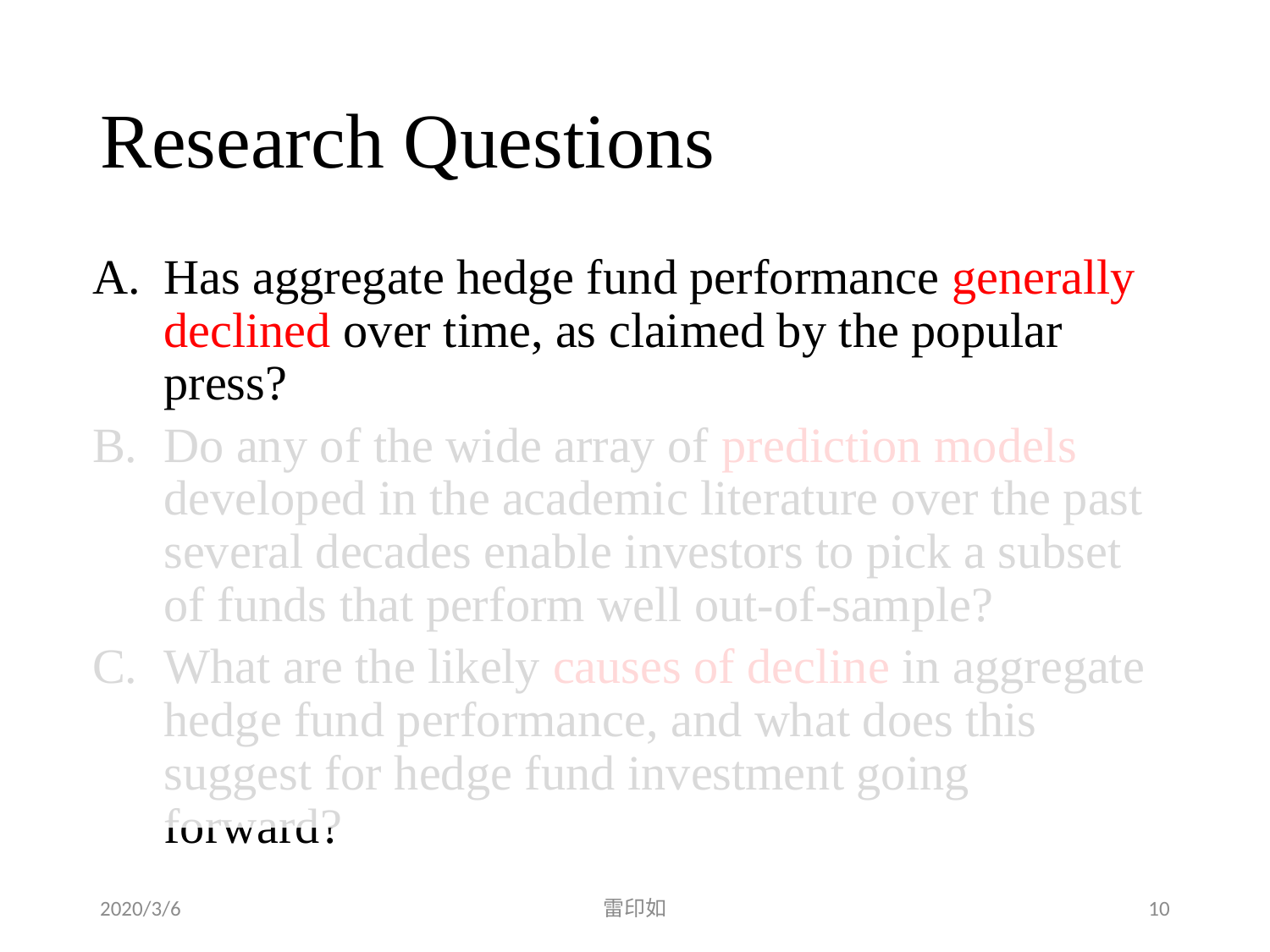

# Research Questions
Has aggregate hedge fund performance generally declined over time, as claimed by the popular press?
Do any of the wide array of prediction models developed in the academic literature over the past several decades enable investors to pick a subset of funds that perform well out-of-sample?
What are the likely causes of decline in aggregate hedge fund performance, and what does this suggest for hedge fund investment going forward?

2020/3/6
雷印如
10